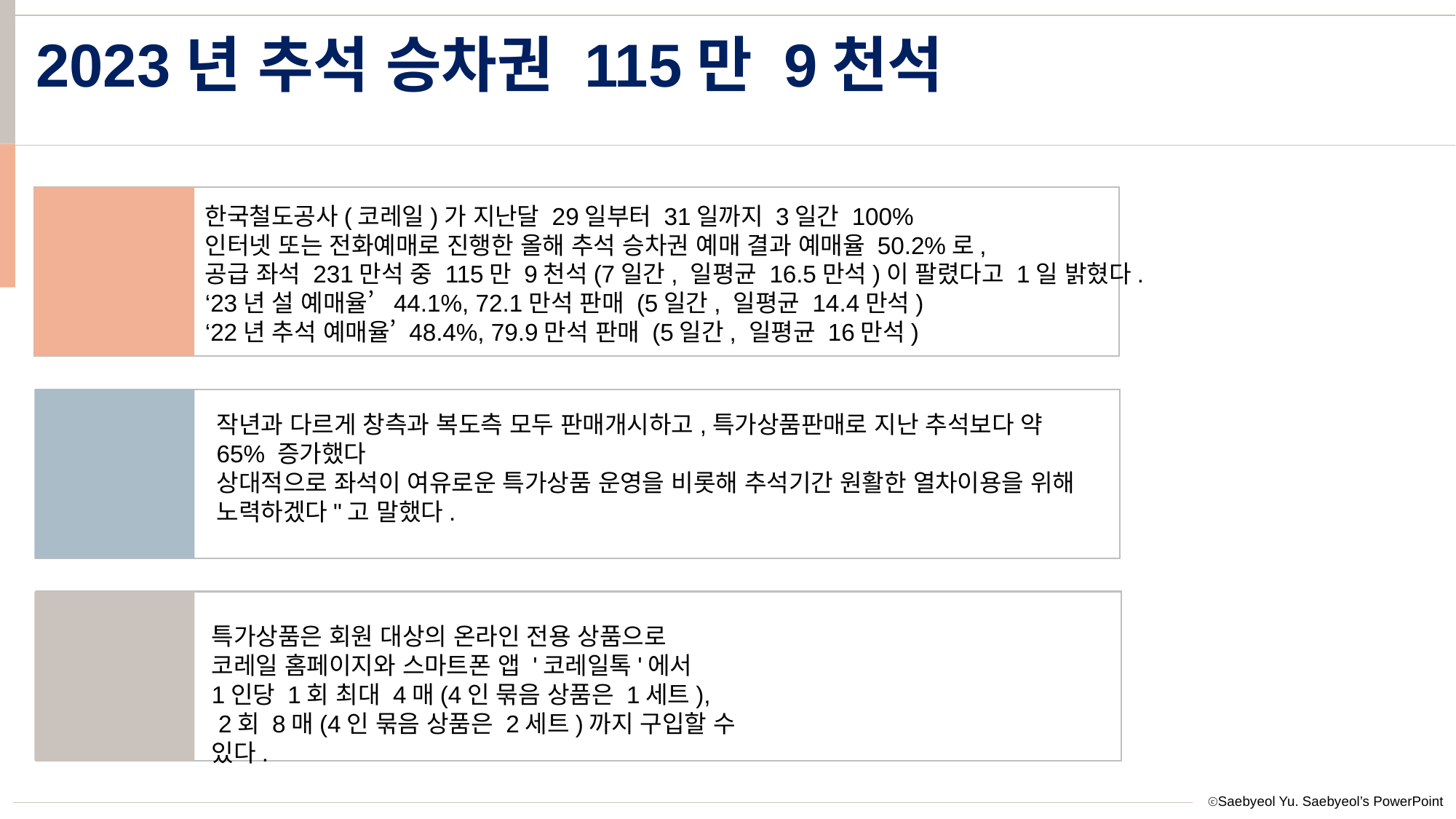

2023년 추석 승차권 115만 9천석

한국철도공사(코레일)가 지난달 29일부터 31일까지 3일간 100%
인터넷 또는 전화예매로 진행한 올해 추석 승차권 예매 결과 예매율 50.2%로,
공급 좌석 231만석 중 115만 9천석(7일간, 일평균 16.5만석)이 팔렸다고 1일 밝혔다.
‘23년 설 예매율’  44.1%, 72.1만석 판매 (5일간, 일평균 14.4만석)
‘22년 추석 예매율’ 48.4%, 79.9만석 판매 (5일간, 일평균 16만석)

작년과 다르게 창측과 복도측 모두 판매개시하고,특가상품판매로 지난 추석보다 약 65% 증가했다
상대적으로 좌석이 여유로운 특가상품 운영을 비롯해 추석기간 원활한 열차이용을 위해 노력하겠다"고 말했다.

특가상품은 회원 대상의 온라인 전용 상품으로
코레일 홈페이지와 스마트폰 앱 '코레일톡'에서
1인당 1회 최대 4매(4인 묶음 상품은 1세트),
 2회 8매(4인 묶음 상품은 2세트)까지 구입할 수 있다.